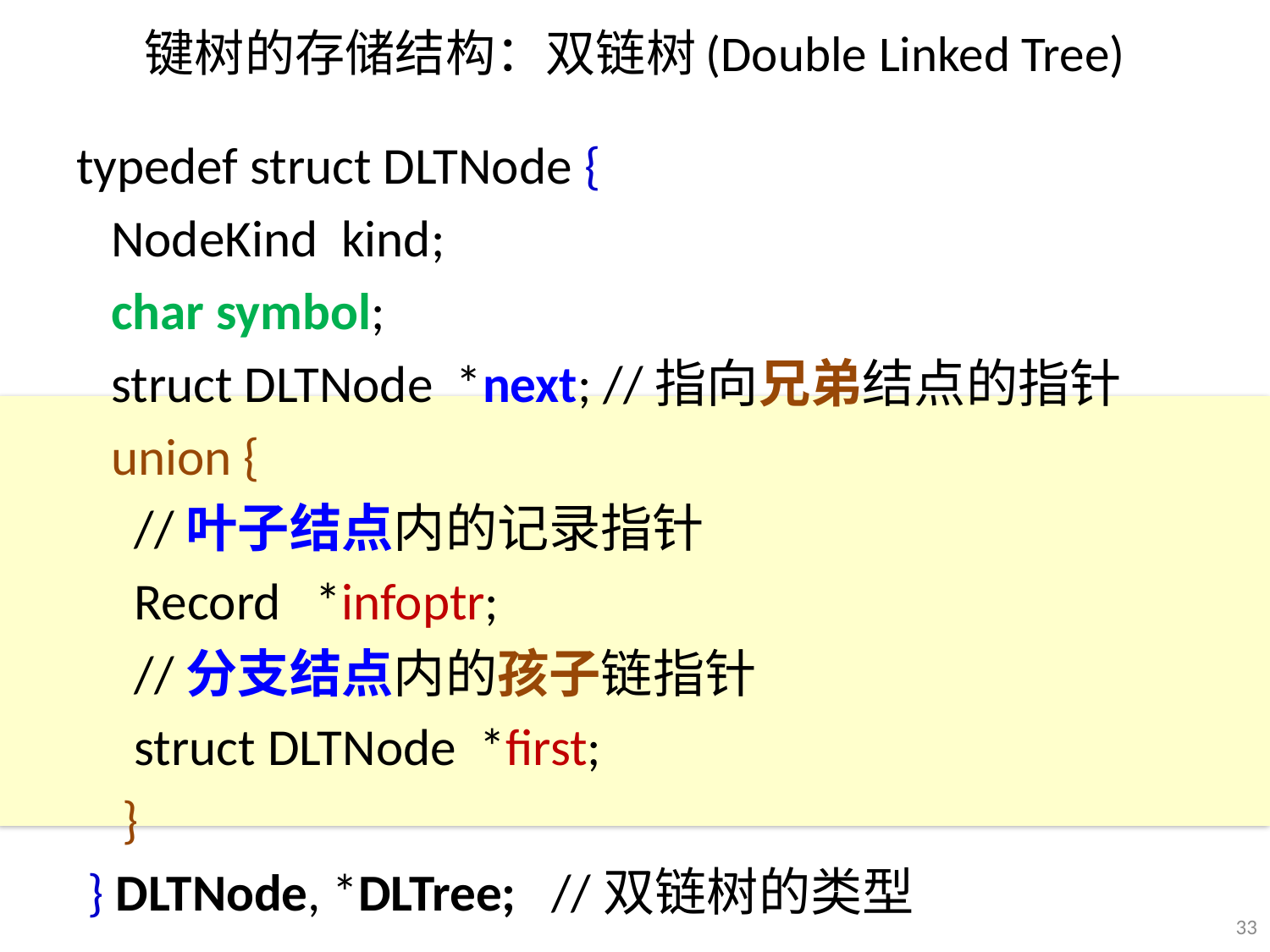

# 键树的存储结构：双链树(Double Linked Tree)
typedef struct DLTNode {
   NodeKind  kind;
   char symbol;
   struct DLTNode  *next; //指向兄弟结点的指针
   union {
     //叶子结点内的记录指针
     Record   *infoptr;
     //分支结点内的孩子链指针
     struct DLTNode  *first;
    }
 } DLTNode, *DLTree;   //双链树的类型

33